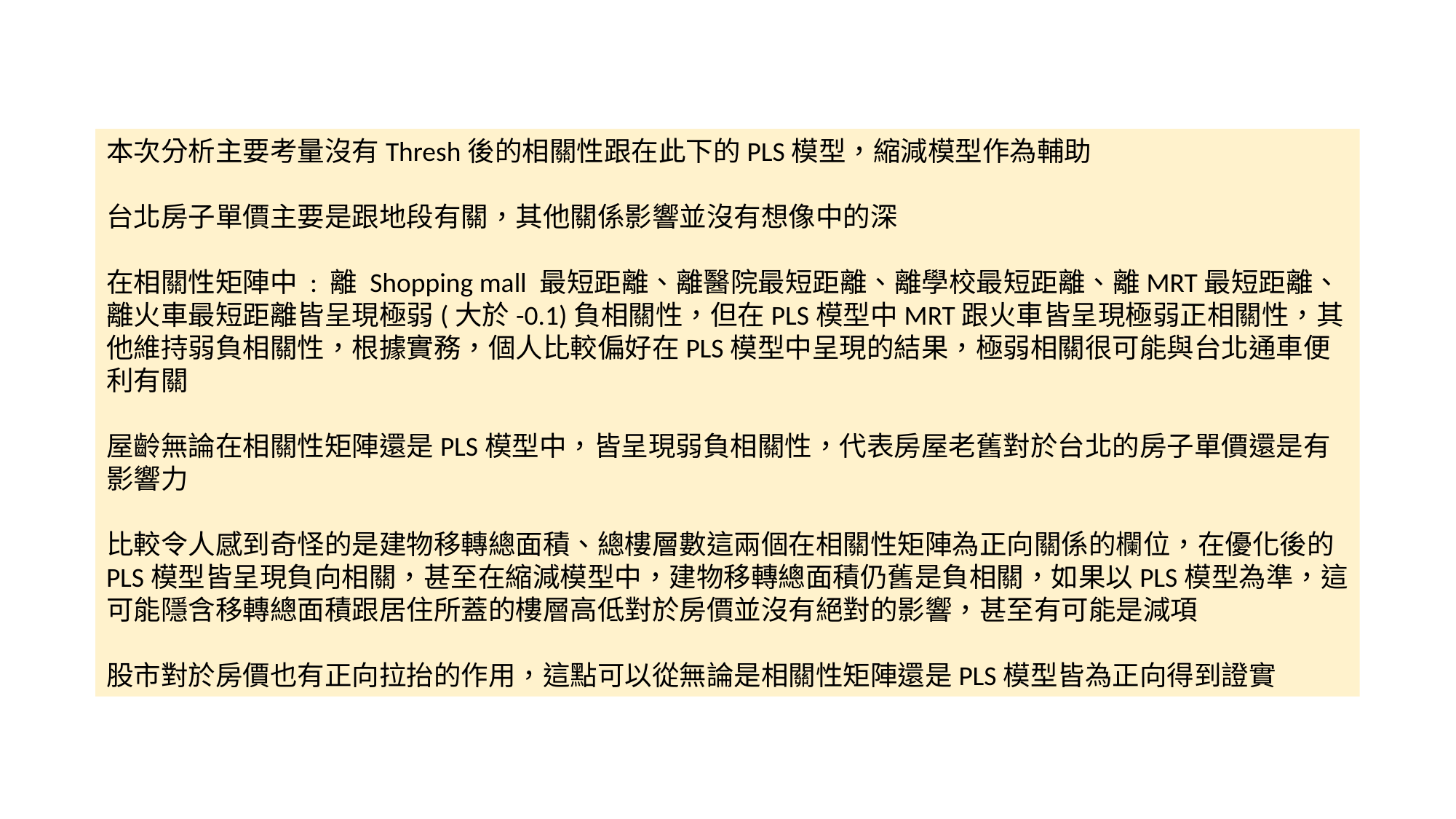

本次分析主要考量沒有Thresh後的相關性跟在此下的PLS模型，縮減模型作為輔助

台北房子單價主要是跟地段有關，其他關係影響並沒有想像中的深

在相關性矩陣中 : 離 Shopping mall 最短距離、離醫院最短距離、離學校最短距離、離MRT最短距離、離火車最短距離皆呈現極弱(大於-0.1)負相關性，但在PLS模型中MRT跟火車皆呈現極弱正相關性，其他維持弱負相關性，根據實務，個人比較偏好在PLS模型中呈現的結果，極弱相關很可能與台北通車便利有關

屋齡無論在相關性矩陣還是PLS模型中，皆呈現弱負相關性，代表房屋老舊對於台北的房子單價還是有影響力

比較令人感到奇怪的是建物移轉總面積、總樓層數這兩個在相關性矩陣為正向關係的欄位，在優化後的PLS模型皆呈現負向相關，甚至在縮減模型中，建物移轉總面積仍舊是負相關，如果以PLS模型為準，這可能隱含移轉總面積跟居住所蓋的樓層高低對於房價並沒有絕對的影響，甚至有可能是減項

股市對於房價也有正向拉抬的作用，這點可以從無論是相關性矩陣還是PLS模型皆為正向得到證實